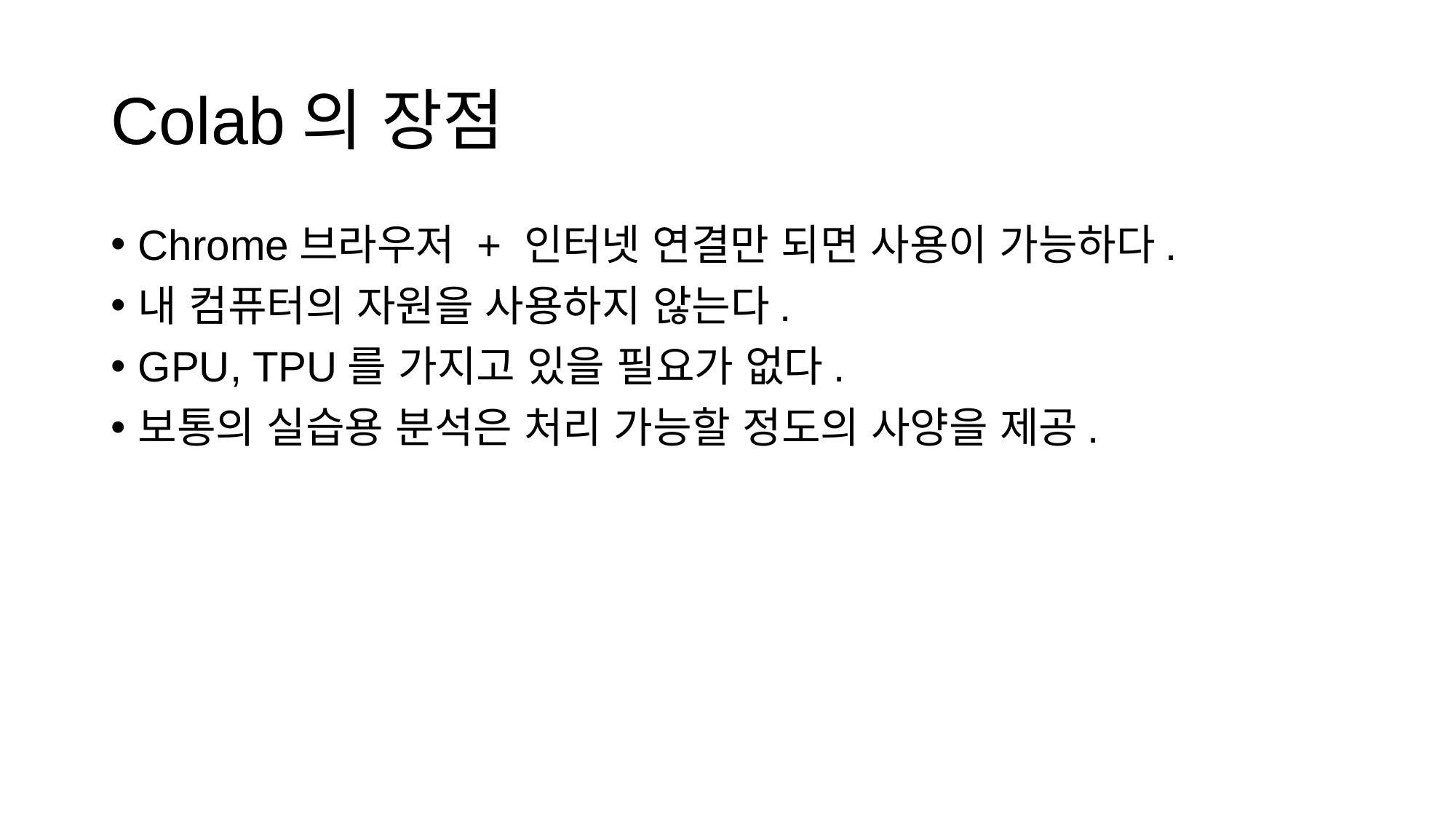

# Colab의 장점
Chrome브라우저 + 인터넷 연결만 되면 사용이 가능하다.
내 컴퓨터의 자원을 사용하지 않는다.
GPU, TPU를 가지고 있을 필요가 없다.
보통의 실습용 분석은 처리 가능할 정도의 사양을 제공.